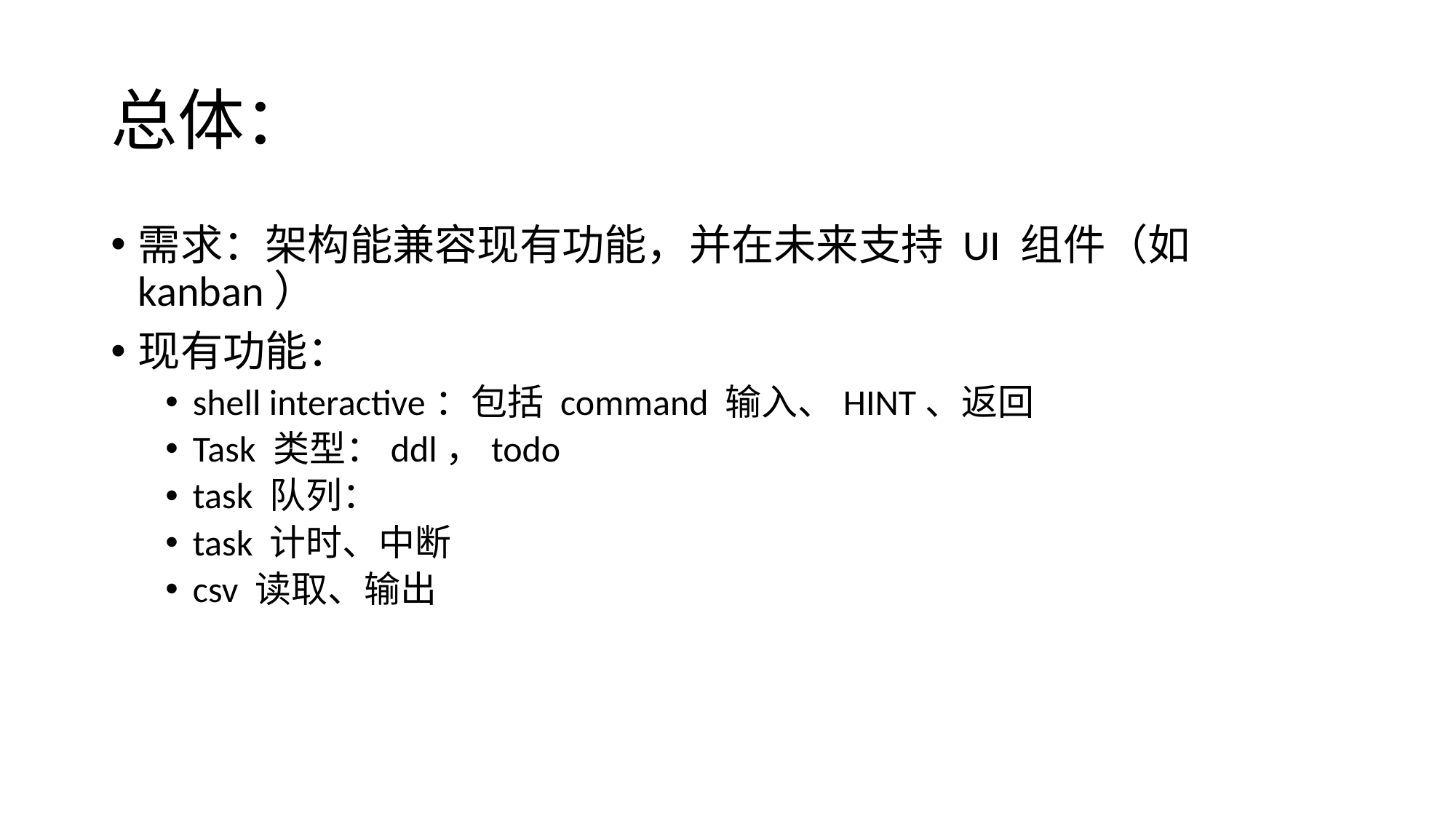

# 总体：
需求：架构能兼容现有功能，并在未来支持 UI 组件（如kanban）
现有功能：
shell interactive：包括 command 输入、HINT、返回
Task 类型：ddl，todo
task 队列：
task 计时、中断
csv 读取、输出